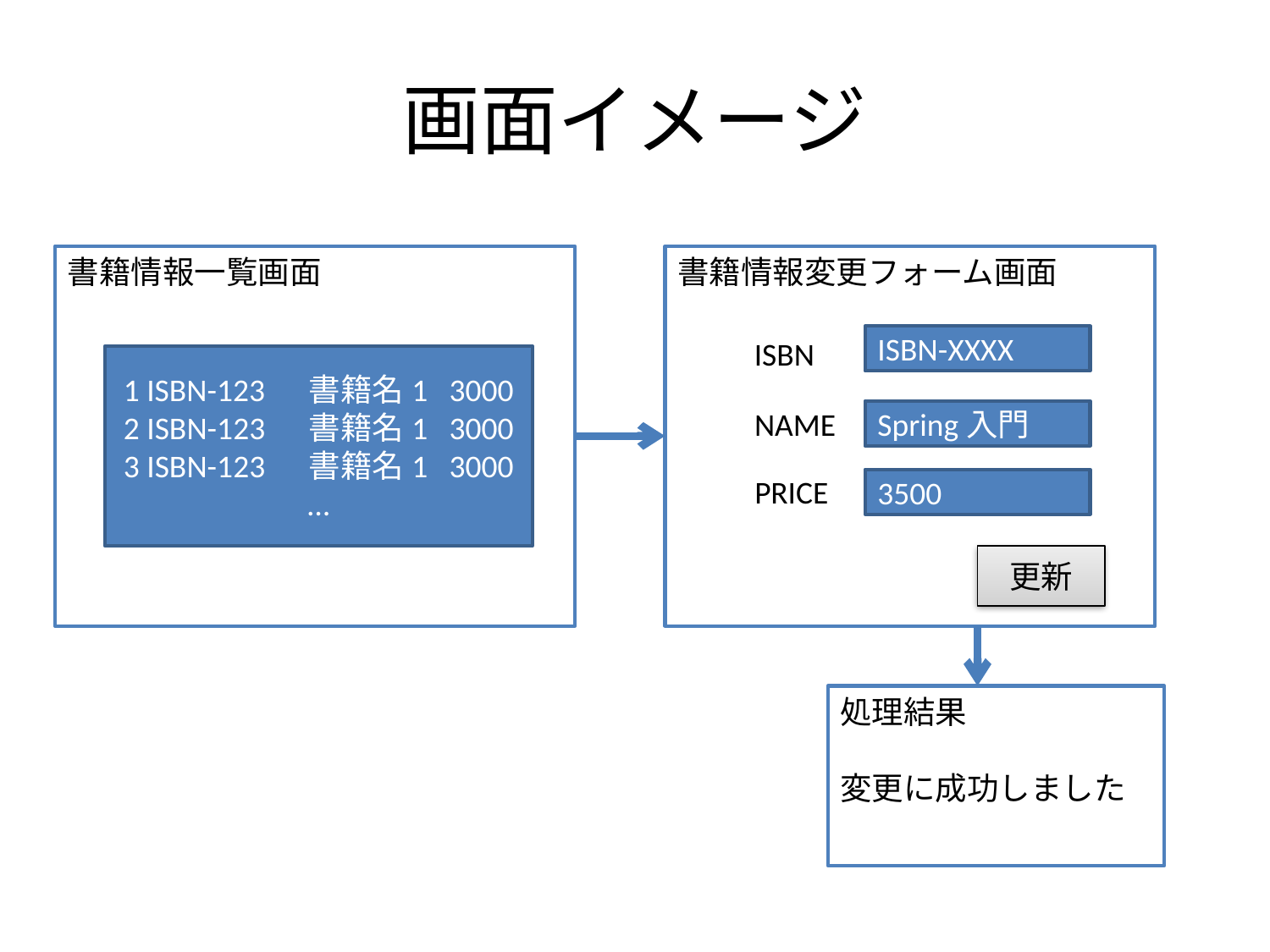

# 画面イメージ
書籍情報一覧画面
書籍情報変更フォーム画面
ISBN-XXXX
ISBN
1 ISBN-123     書籍名1   3000
2 ISBN-123     書籍名1   3000
3 ISBN-123     書籍名1   3000
…
NAME
Spring入門
PRICE
3500
更新
処理結果

変更に成功しました